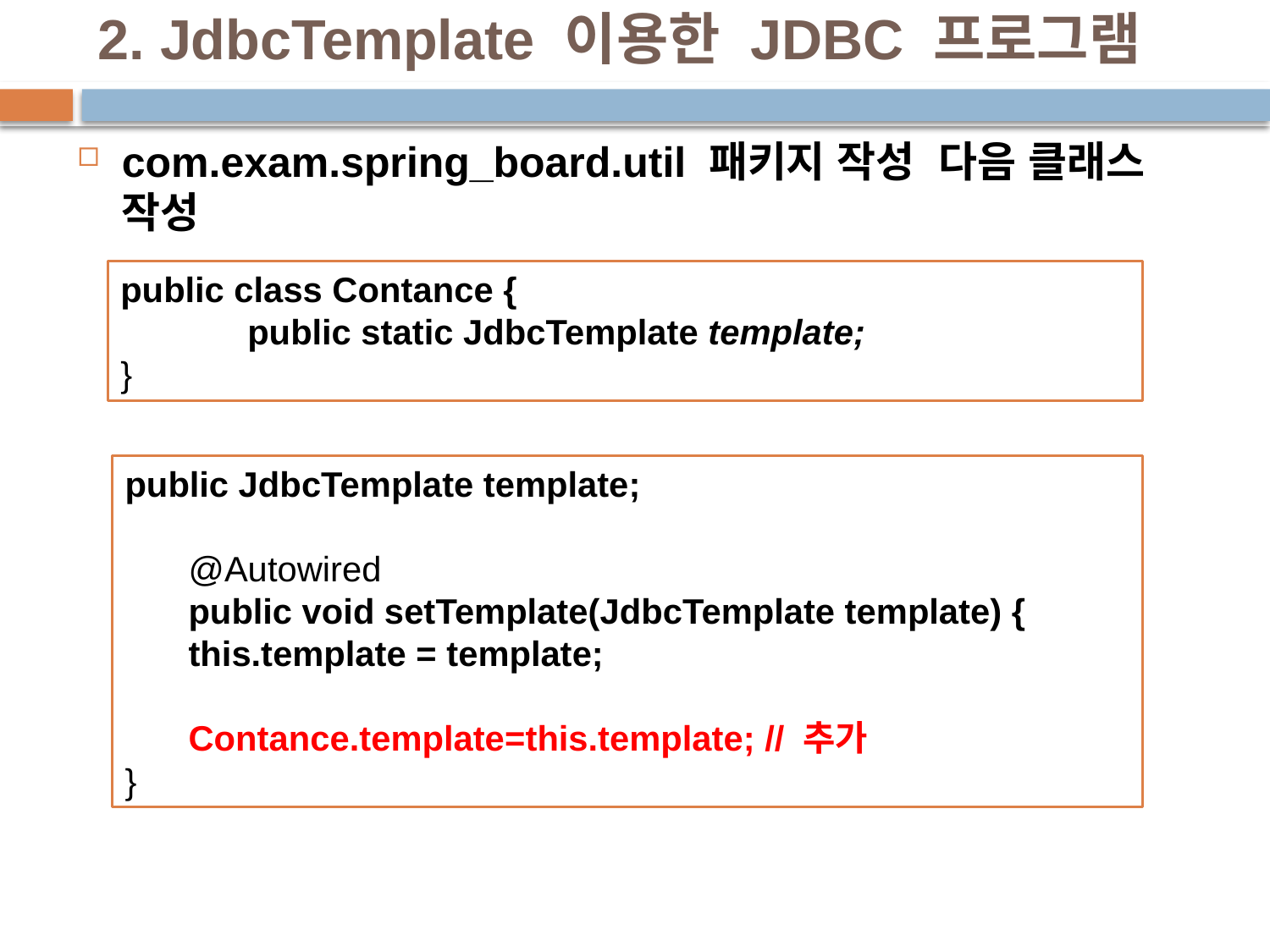

# 2. JdbcTemplate 이용한 JDBC 프로그램
com.exam.spring_board.util 패키지 작성  다음 클래스 작성
public class Contance {
	public static JdbcTemplate template;
}
public JdbcTemplate template;

@Autowired
public void setTemplate(JdbcTemplate template) {
this.template = template;

Contance.template=this.template; // 추가
}